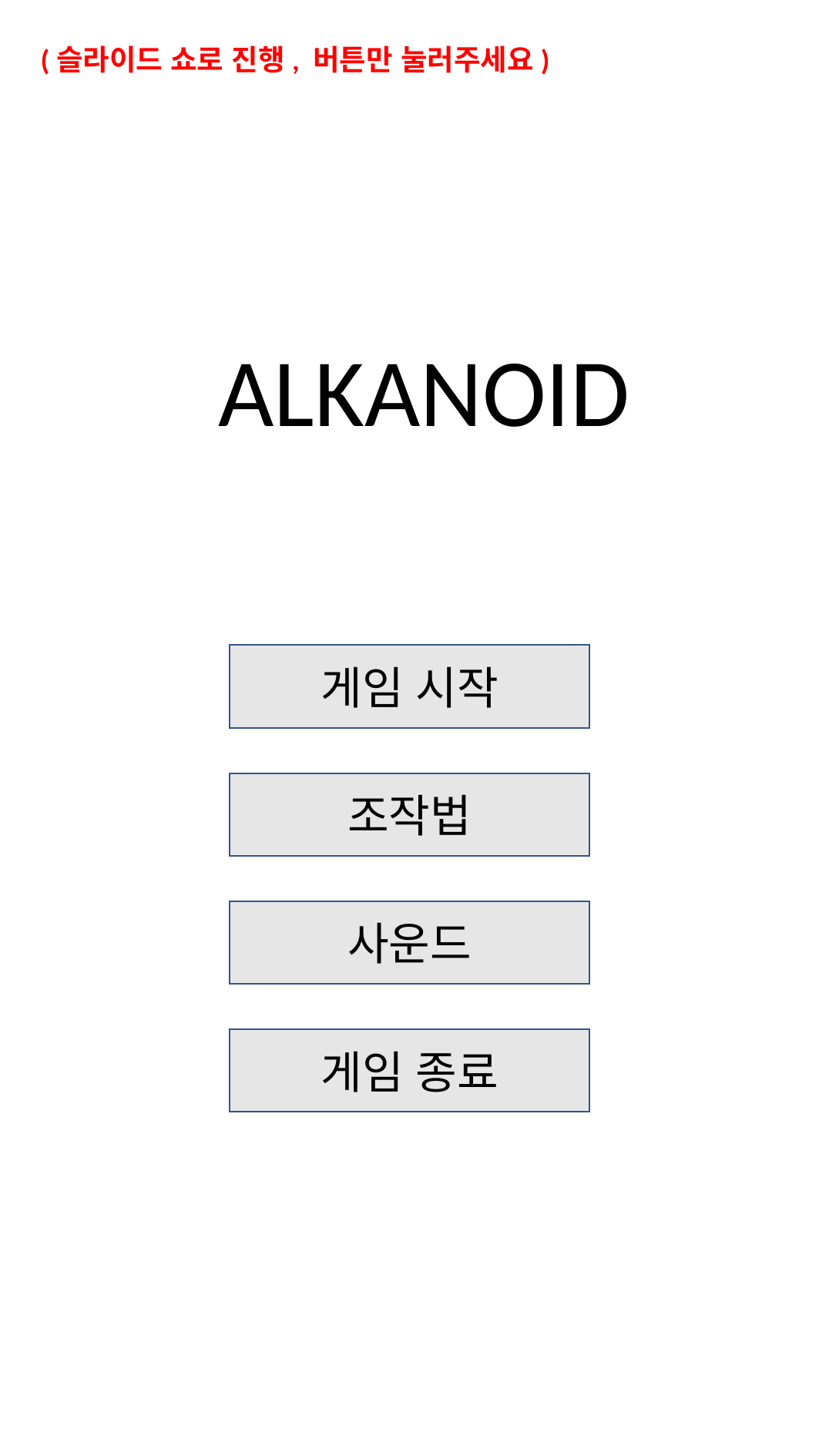

(슬라이드 쇼로 진행, 버튼만 눌러주세요)
# ALKANOID
게임 시작
조작법
사운드
게임 종료